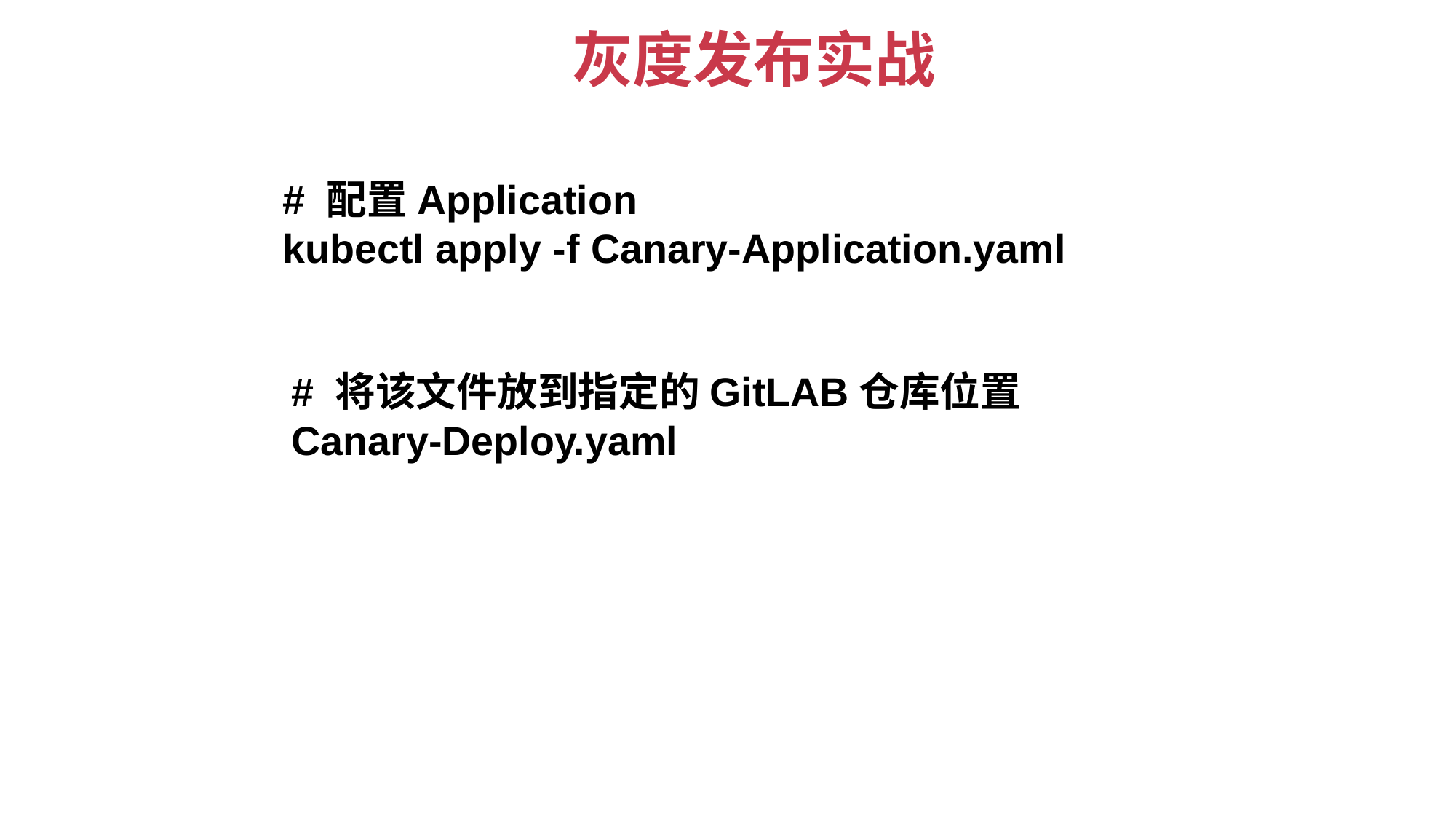

灰度发布实战
# 配置Application
kubectl apply -f Canary-Application.yaml
# 将该文件放到指定的GitLAB仓库位置
Canary-Deploy.yaml